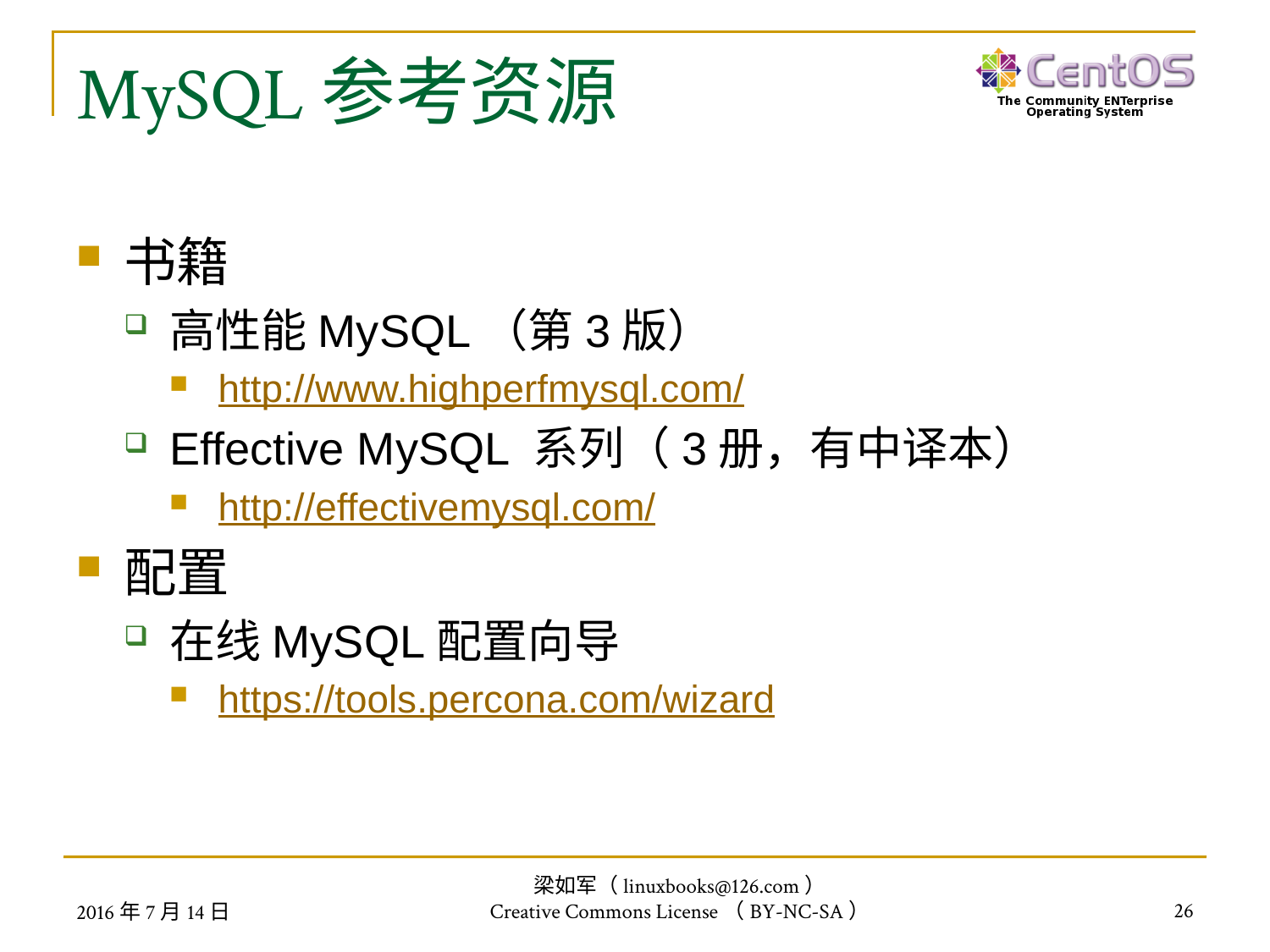

# MySQL参考资源
书籍
高性能MySQL（第3版）
http://www.highperfmysql.com/
Effective MySQL 系列（3册，有中译本）
http://effectivemysql.com/
配置
在线MySQL配置向导
https://tools.percona.com/wizard
梁如军（linuxbooks@126.com）
Creative Commons License（BY-NC-SA）
2016年7月14日
26